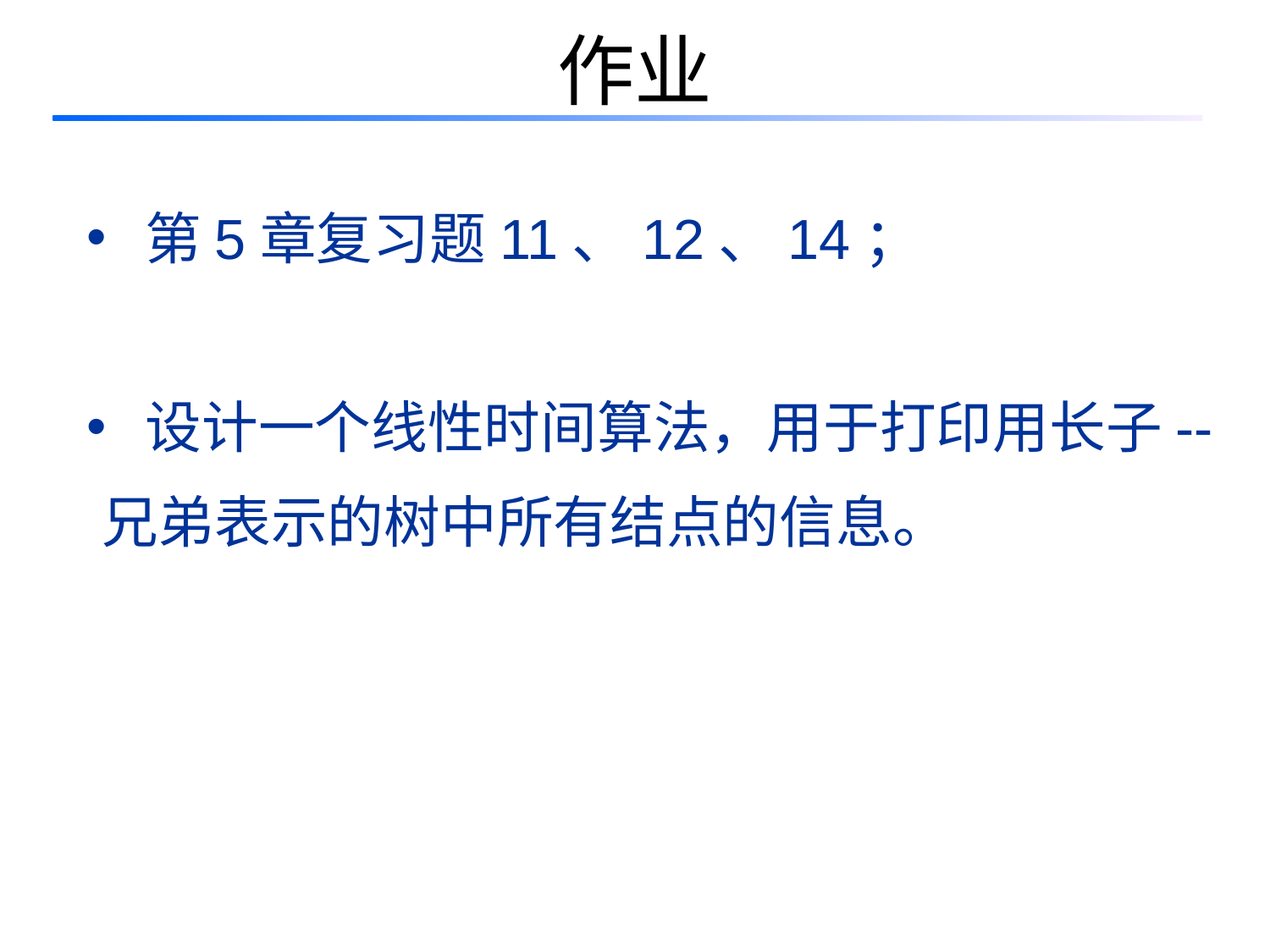

# 作业

  第5章复习题11、12、14；

  设计一个线性时间算法，用于打印用长子--兄弟表示的树中所有结点的信息。